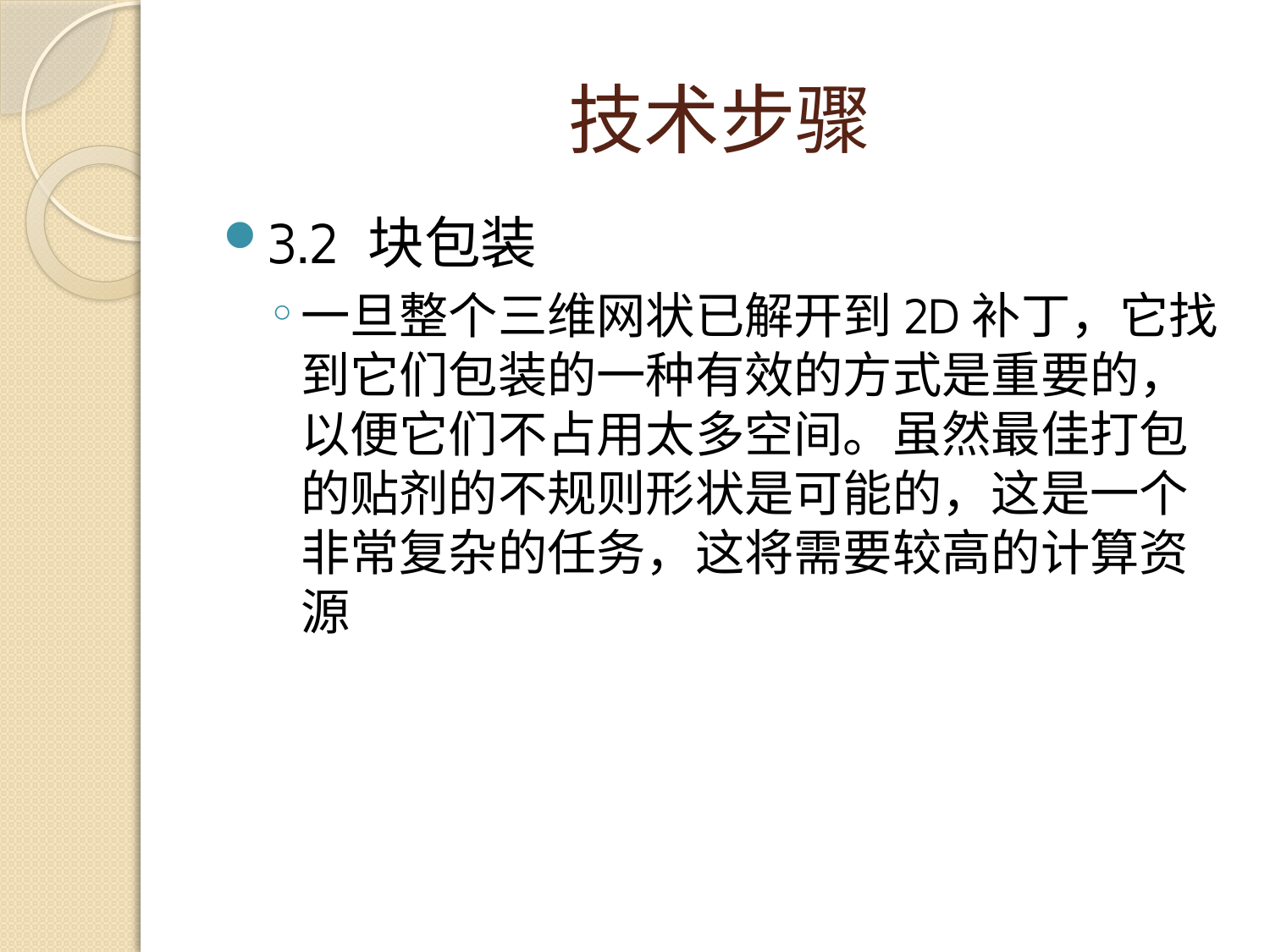

# 技术步骤
3.2 块包装
一旦整个三维网状已解开到2D补丁，它找到它们包装的一种有效的方式是重要的，以便它们不占用太多空间。虽然最佳打包的贴剂的不规则形状是可能的，这是一个非常复杂的任务，这将需要较高的计算资源